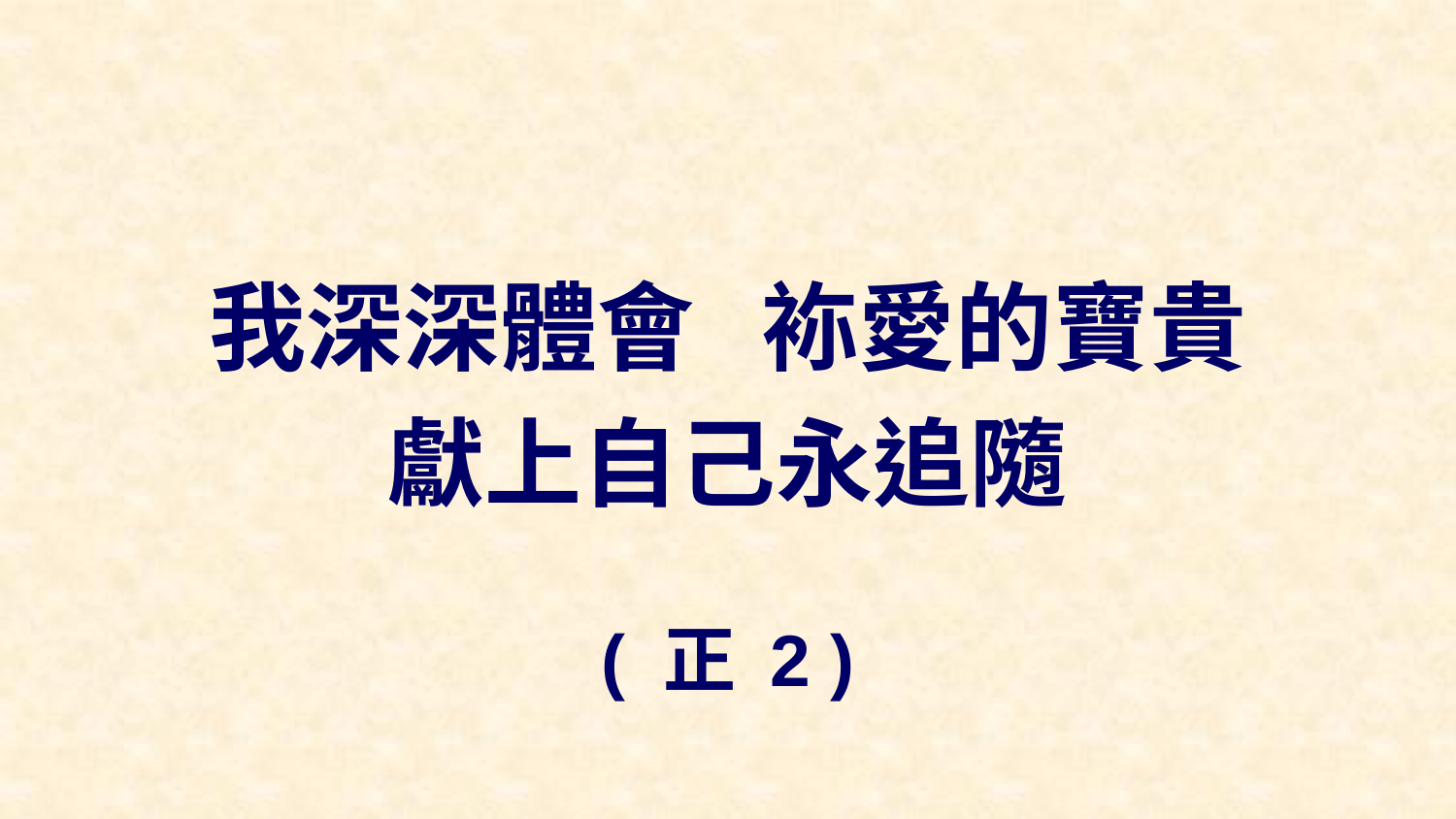

我深深體會   袮愛的寶貴
獻上自己永追隨
( 正 2 )